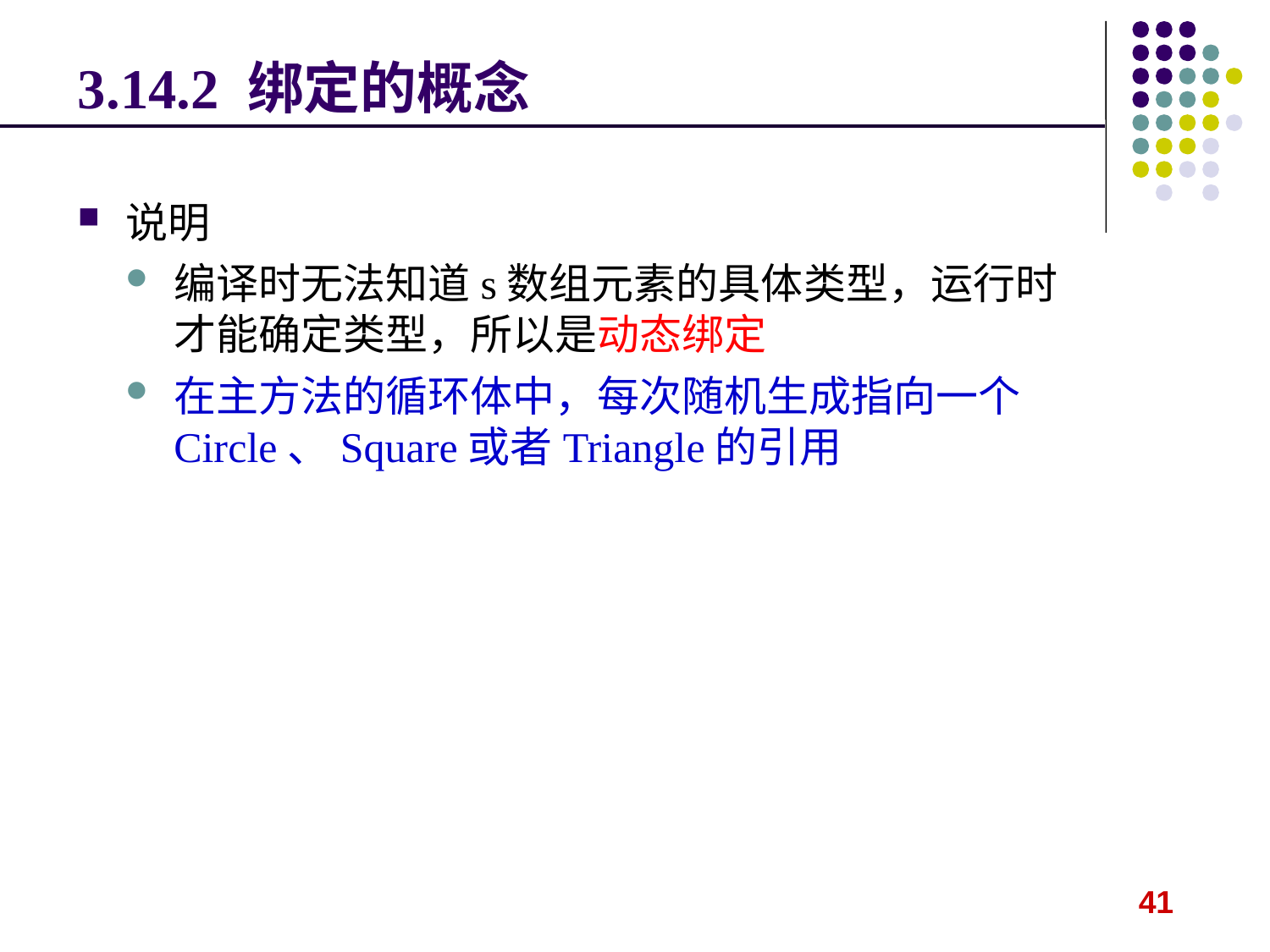

# 3.14.2 绑定的概念

说明
编译时无法知道s数组元素的具体类型，运行时才能确定类型，所以是动态绑定
在主方法的循环体中，每次随机生成指向一个Circle、Square或者Triangle的引用